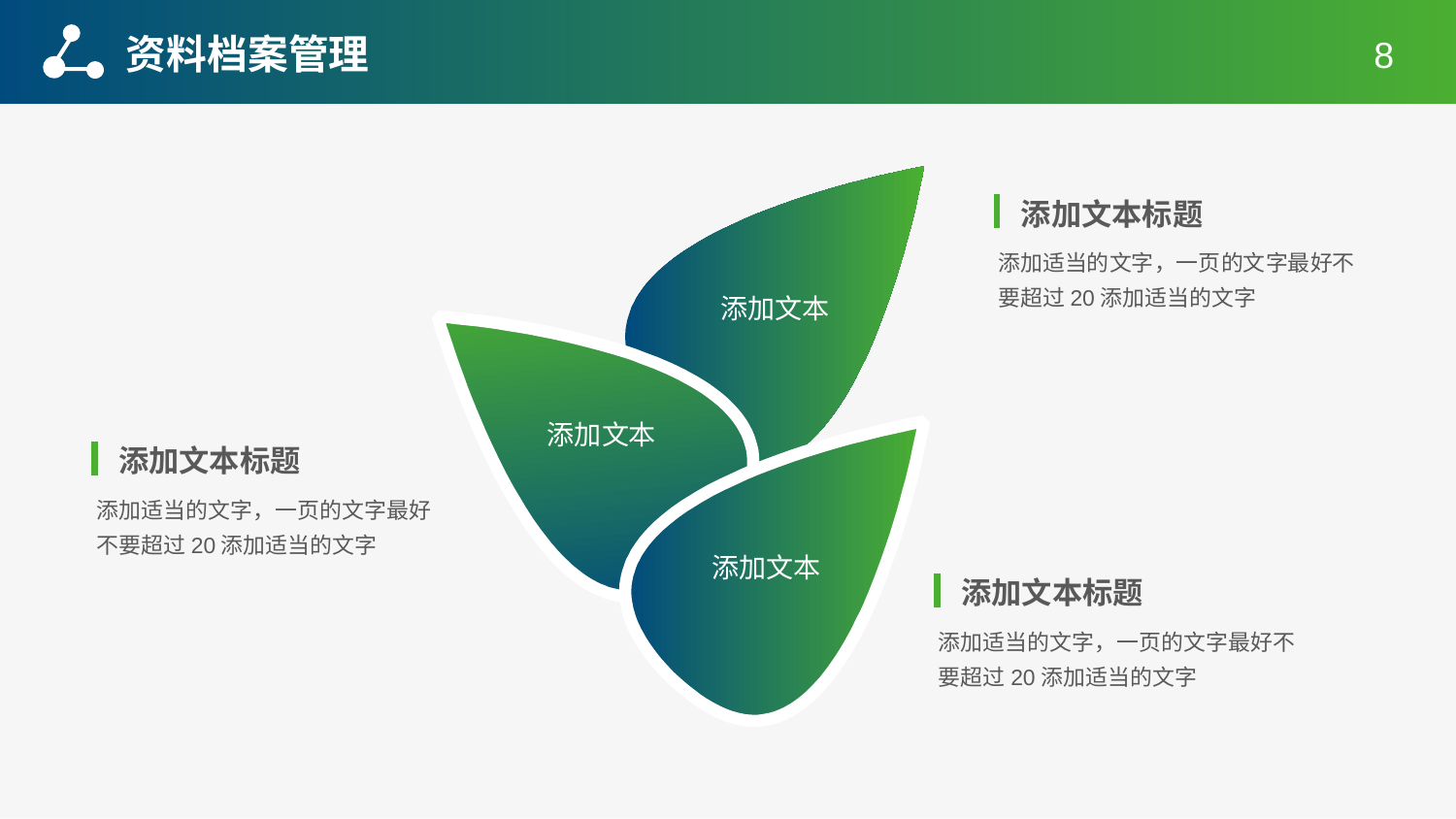

资料档案管理

8

添加文本标题
添加适当的文字，一页的文字最好不要超过20添加适当的文字
添加文本

添加文本

添加文本标题
添加适当的文字，一页的文字最好不要超过20添加适当的文字
添加文本
添加文本标题
添加适当的文字，一页的文字最好不要超过20添加适当的文字